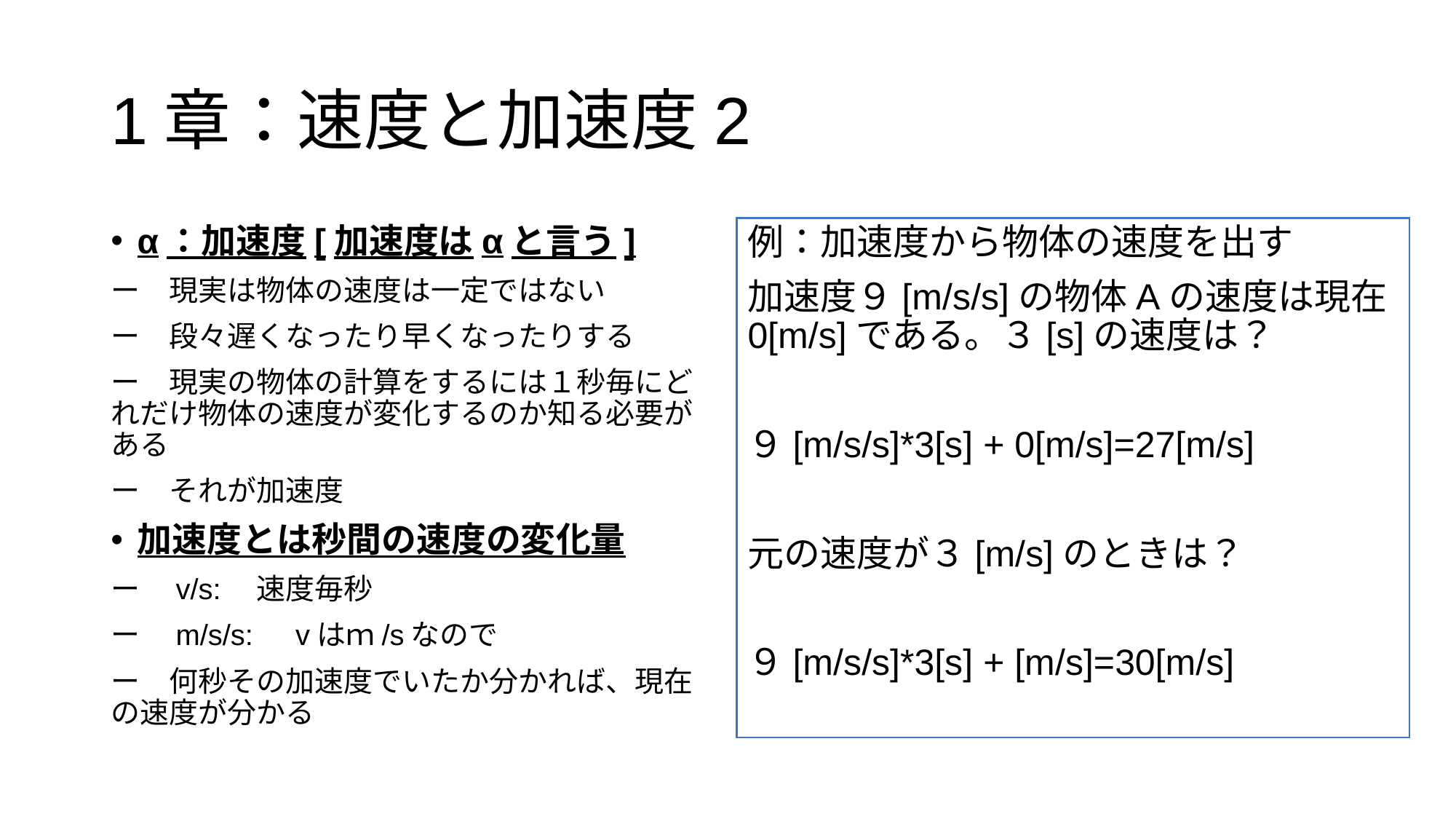

# 1章：速度と加速度2
α：加速度[加速度はαと言う]
ー　現実は物体の速度は一定ではない
ー　段々遅くなったり早くなったりする
ー　現実の物体の計算をするには１秒毎にどれだけ物体の速度が変化するのか知る必要がある
ー　それが加速度
加速度とは秒間の速度の変化量
ー　v/s:　速度毎秒
ー　m/s/s:　vはｍ/sなので
ー　何秒その加速度でいたか分かれば、現在の速度が分かる
例：加速度から物体の速度を出す
加速度９[m/s/s]の物体Aの速度は現在0[m/s]である。３[s]の速度は？

９[m/s/s]*3[s] + 0[m/s]=27[m/s]

元の速度が３[m/s]のときは？

９[m/s/s]*3[s] + [m/s]=30[m/s]